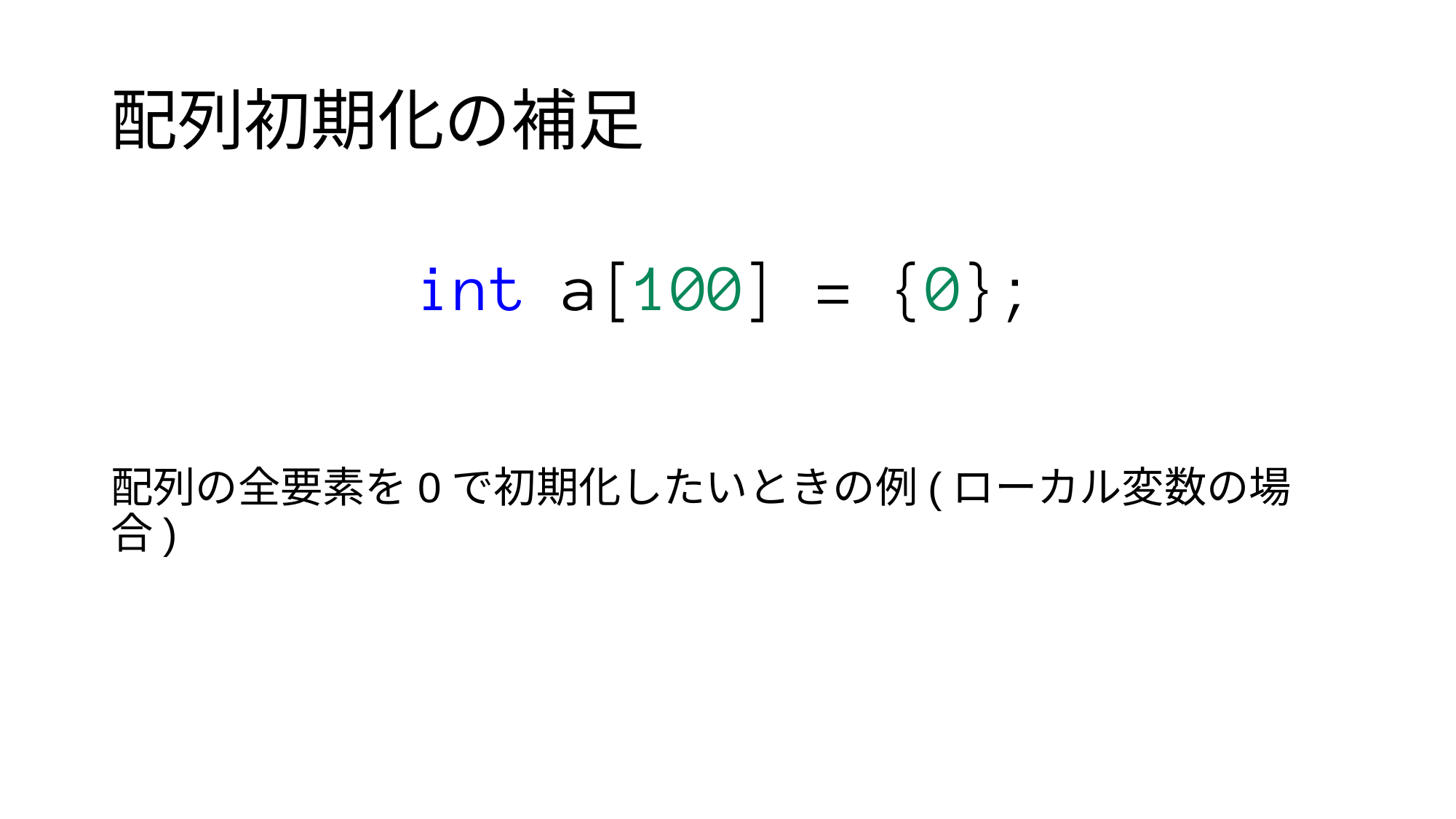

# 配列初期化の補足
int a[100] = {0};
配列の全要素を0で初期化したいときの例(ローカル変数の場合)